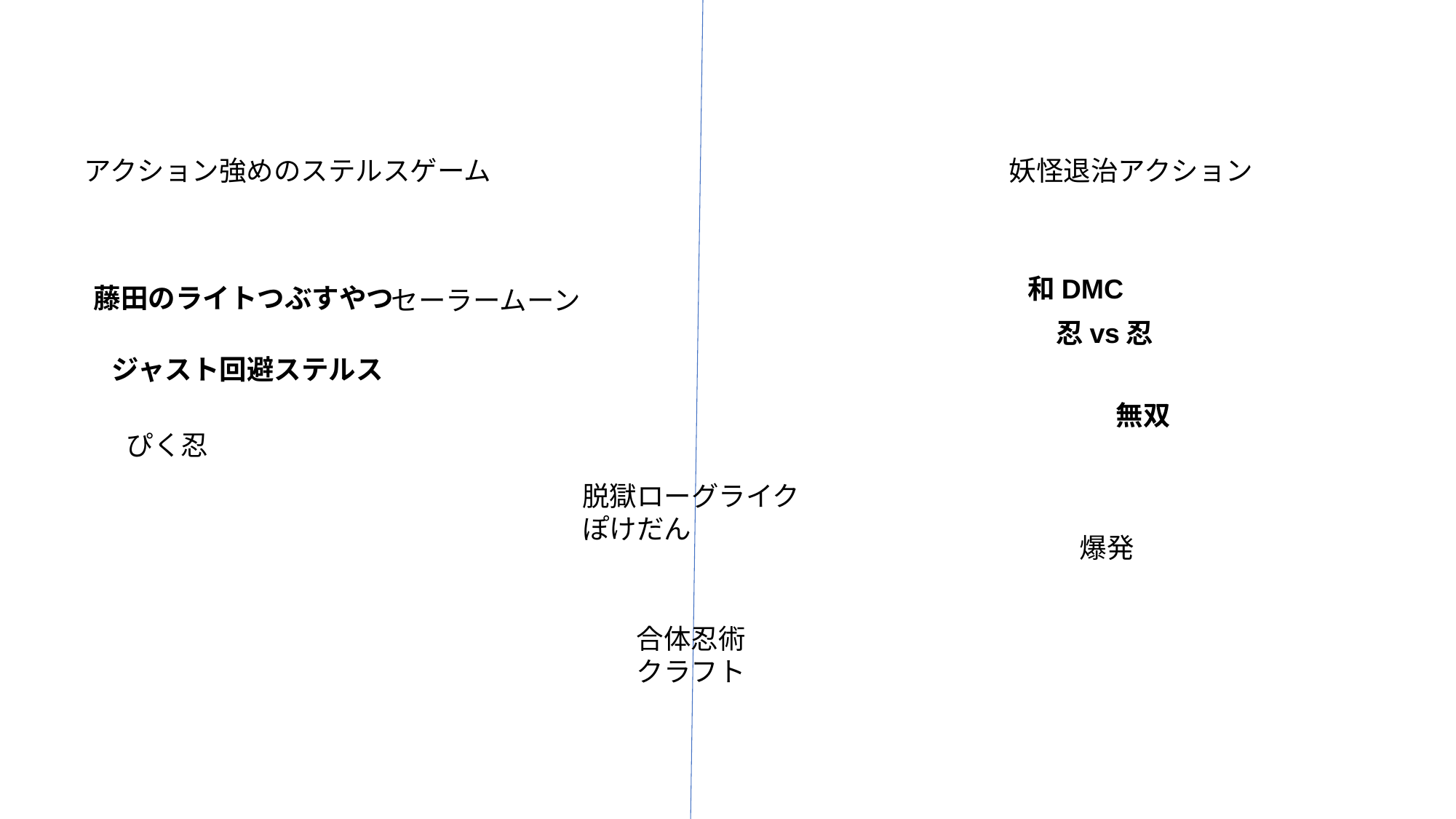

アクション強めのステルスゲーム
妖怪退治アクション
和DMC
藤田のライトつぶすやつ
セーラームーン
忍vs忍
ジャスト回避ステルス
無双
ぴく忍
脱獄ローグライク
ぽけだん
爆発
合体忍術
クラフト